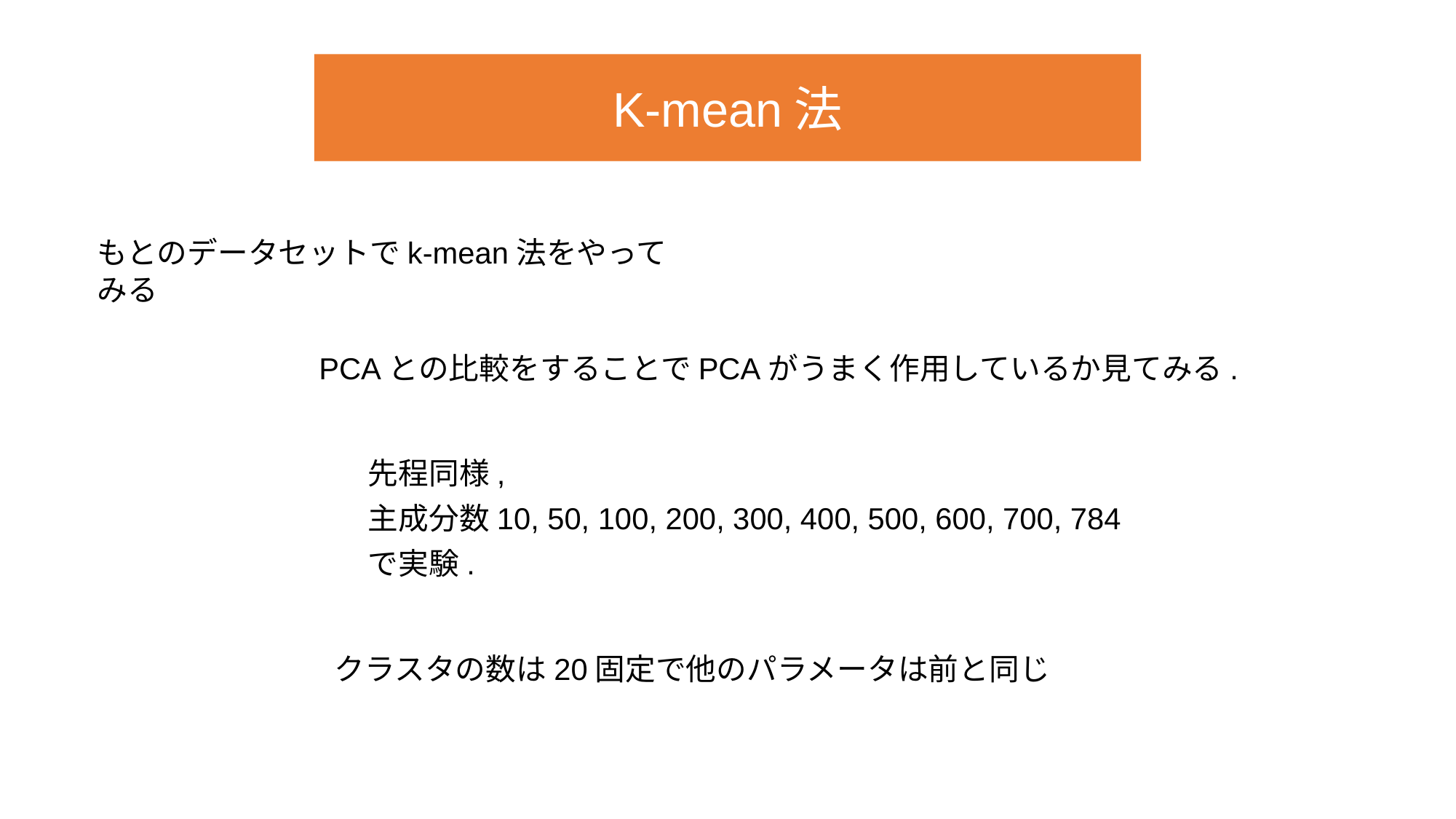

K-mean法
もとのデータセットでk-mean法をやってみる
PCAとの比較をすることでPCAがうまく作用しているか見てみる.
先程同様,
主成分数10, 50, 100, 200, 300, 400, 500, 600, 700, 784
で実験.
クラスタの数は20固定で他のパラメータは前と同じ